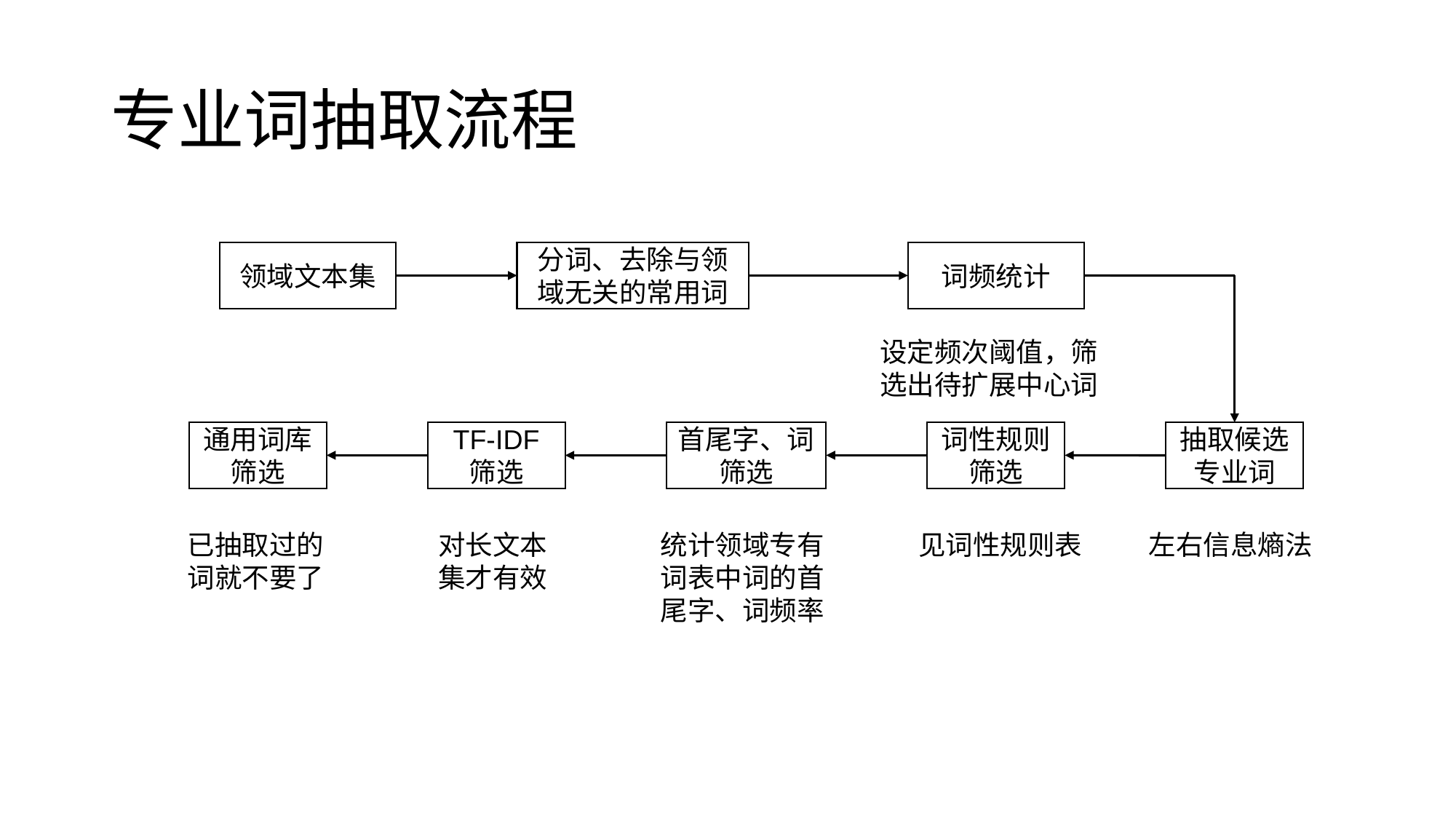

# 专业词抽取流程
领域文本集
分词、去除与领域无关的常用词
词频统计
设定频次阈值，筛选出待扩展中心词
通用词库
筛选
TF-IDF
筛选
首尾字、词筛选
词性规则筛选
抽取候选专业词
对长文本集才有效
见词性规则表
左右信息熵法
已抽取过的词就不要了
统计领域专有词表中词的首尾字、词频率